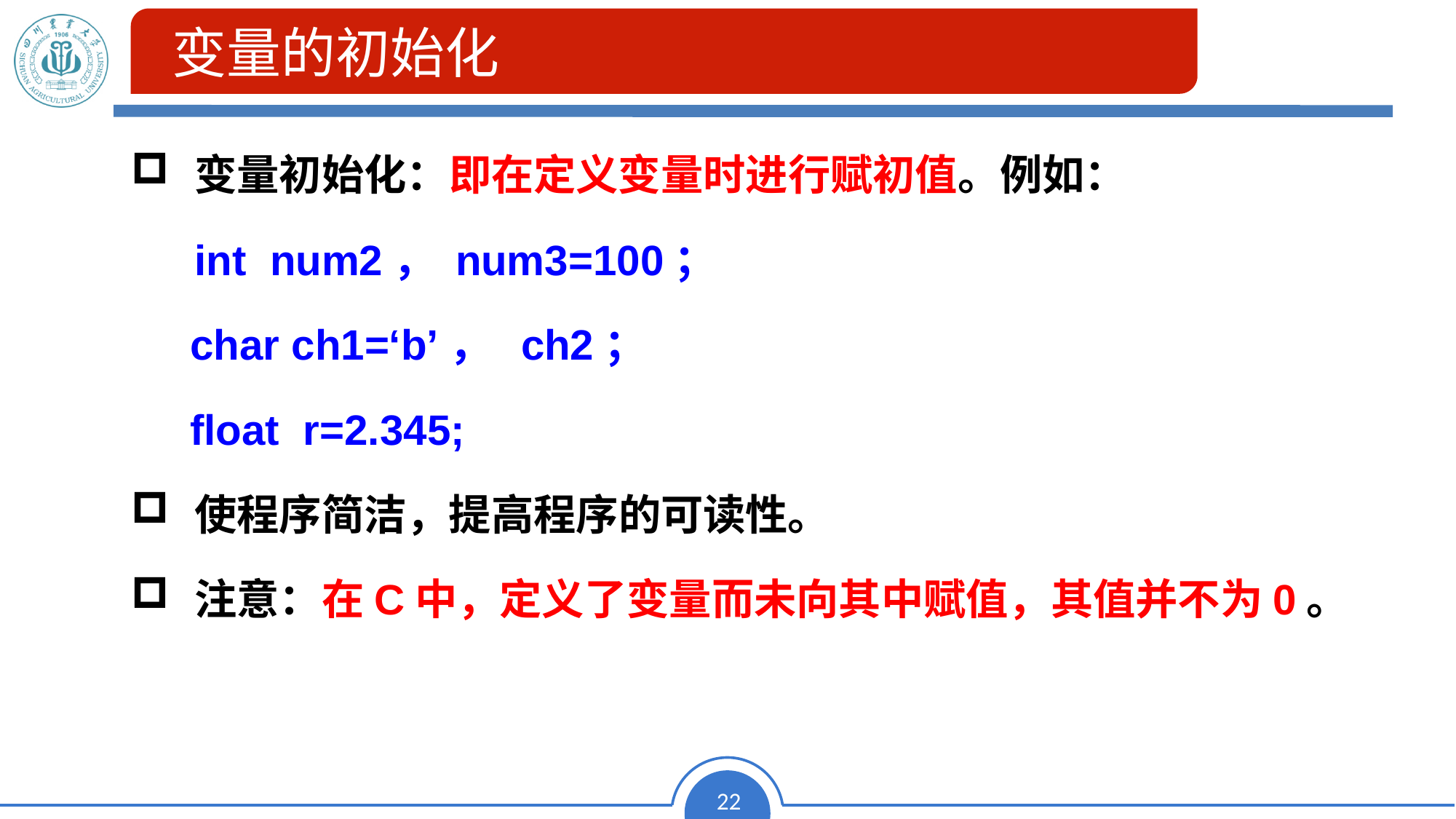

变量的初始化
变量初始化：即在定义变量时进行赋初值。例如：
   	int  num2， num3=100；
     char ch1=‘b’，  ch2；
     float  r=2.345;
使程序简洁，提高程序的可读性。
注意：在C中，定义了变量而未向其中赋值，其值并不为0。